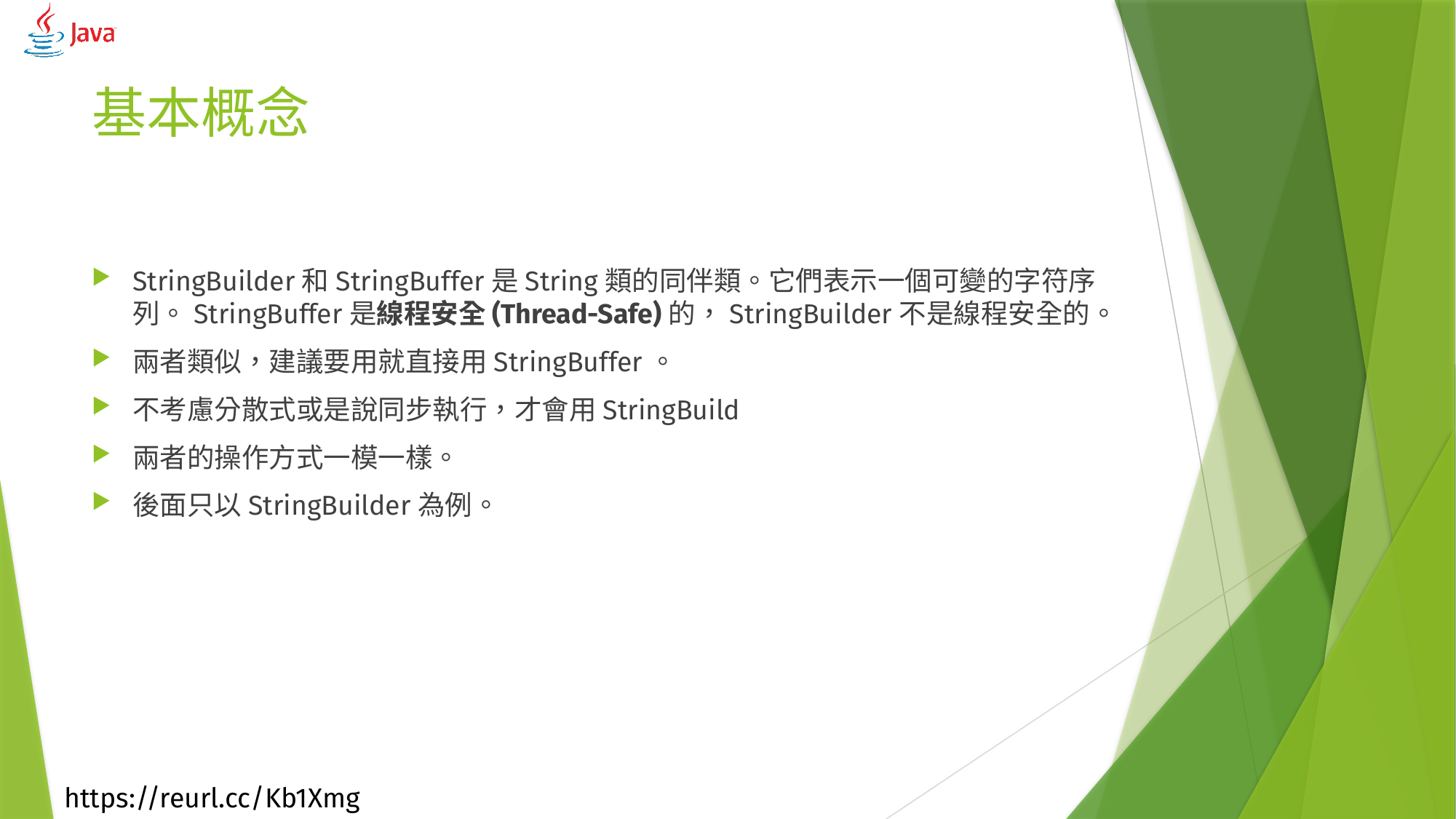

# 基本概念
StringBuilder和StringBuffer是String類的同伴類。它們表示一個可變的字符序列。StringBuffer是線程安全(Thread-Safe)的，StringBuilder不是線程安全的。
兩者類似，建議要用就直接用StringBuffer。
不考慮分散式或是說同步執行，才會用StringBuild
兩者的操作方式一模一樣。
後面只以StringBuilder為例。